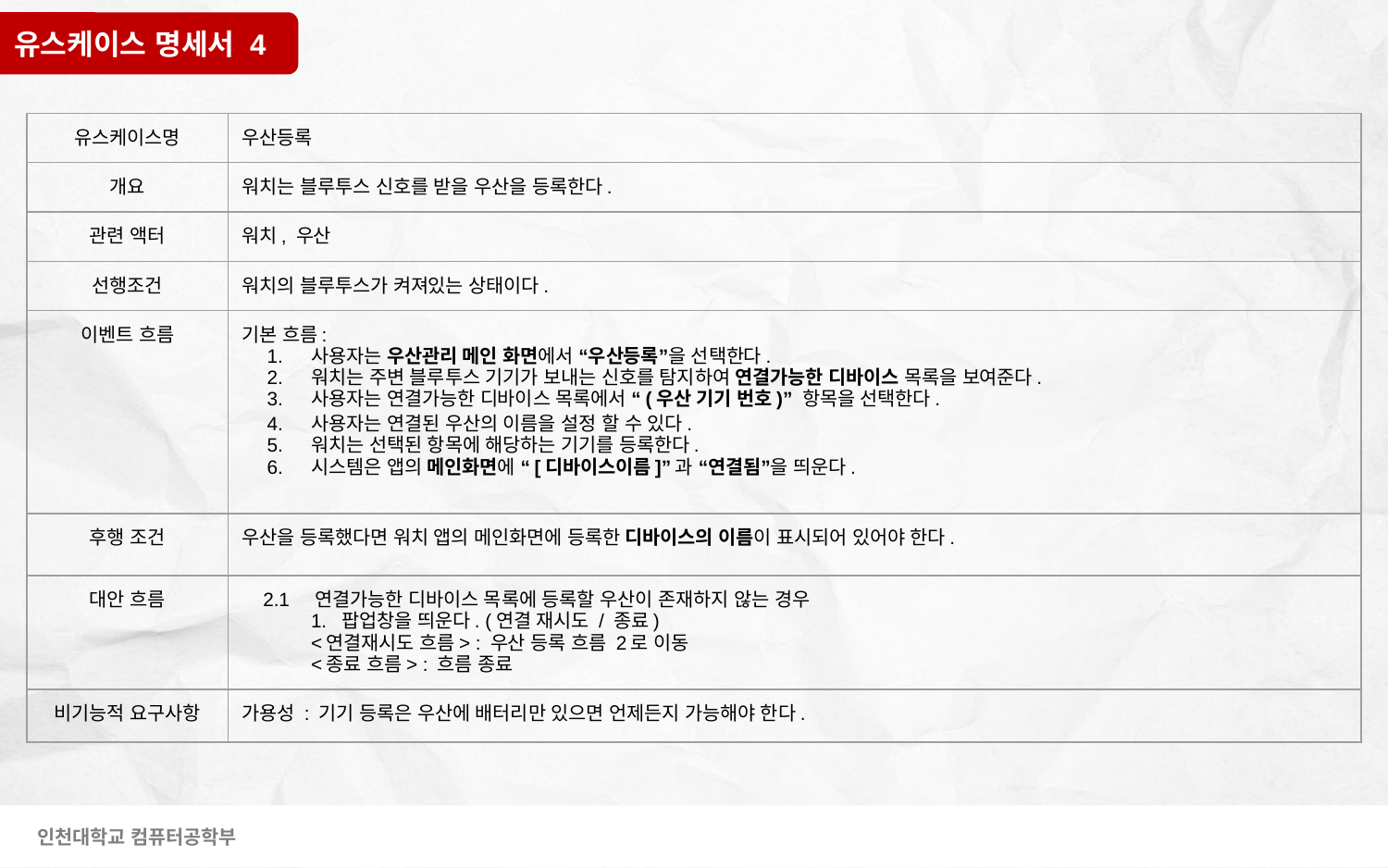

유스케이스 명세서 4

| 유스케이스명 | 우산등록 |
| --- | --- |
| 개요 | 워치는 블루투스 신호를 받을 우산을 등록한다. |
| 관련 액터 | 워치, 우산 |
| 선행조건 | 워치의 블루투스가 켜져있는 상태이다. |
| 이벤트 흐름 | 기본 흐름: 사용자는 우산관리 메인 화면에서 “우산등록”을 선택한다. 워치는 주변 블루투스 기기가 보내는 신호를 탐지하여 연결가능한 디바이스 목록을 보여준다. 사용자는 연결가능한 디바이스 목록에서 “(우산 기기 번호)” 항목을 선택한다. 사용자는 연결된 우산의 이름을 설정 할 수 있다. 워치는 선택된 항목에 해당하는 기기를 등록한다. 시스템은 앱의 메인화면에 “[디바이스이름]”과 “연결됨”을 띄운다. |
| 후행 조건 | 우산을 등록했다면 워치 앱의 메인화면에 등록한 디바이스의 이름이 표시되어 있어야 한다. |
| 대안 흐름 | 2.1 연결가능한 디바이스 목록에 등록할 우산이 존재하지 않는 경우 1. 팝업창을 띄운다. (연결 재시도 / 종료) <연결재시도 흐름> : 우산 등록 흐름 2로 이동 <종료 흐름> : 흐름 종료 |
| 비기능적 요구사항 | 가용성 : 기기 등록은 우산에 배터리만 있으면 언제든지 가능해야 한다. |

인천대학교 컴퓨터공학부